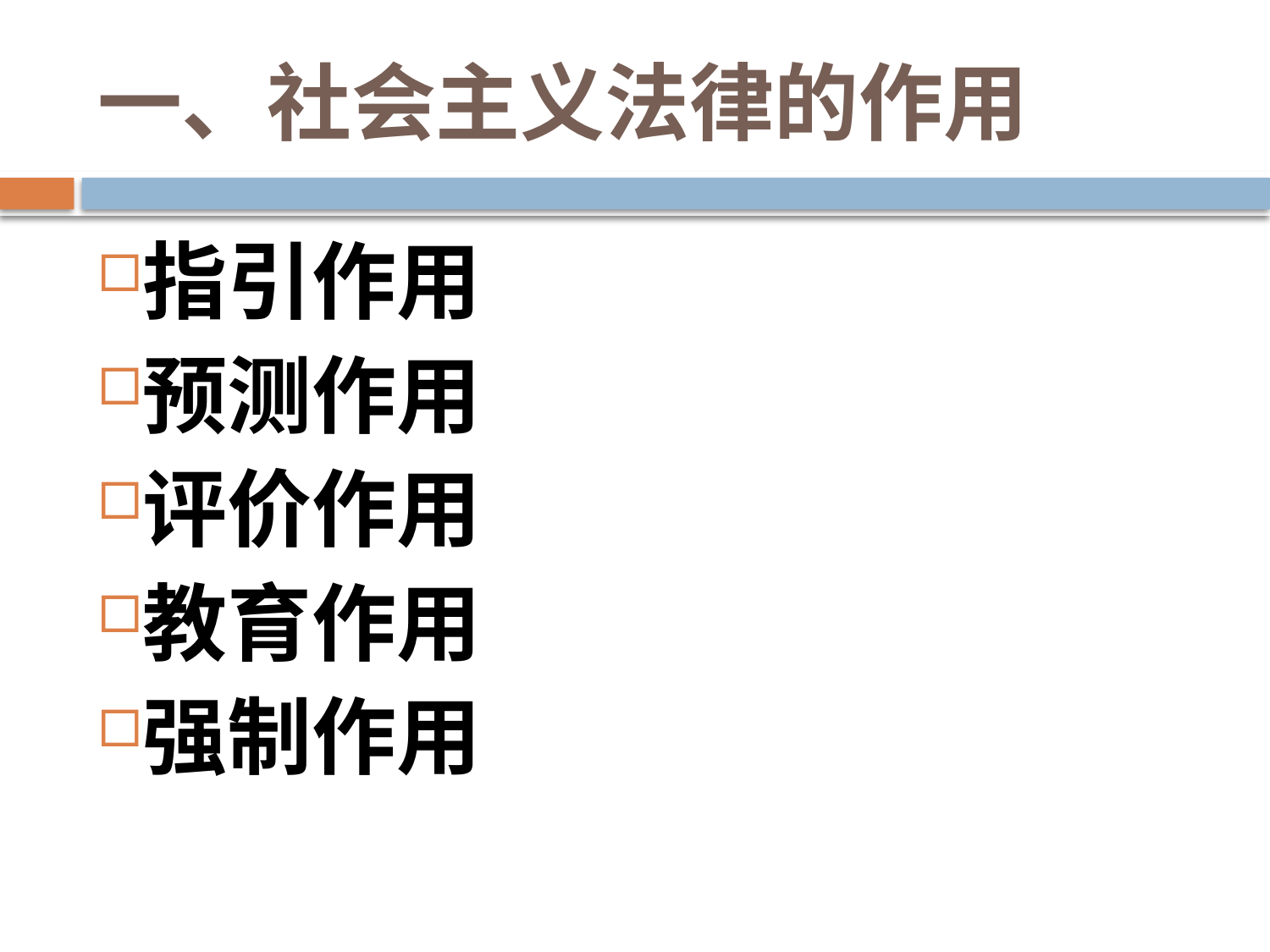

# 一、社会主义法律的作用
指引作用
预测作用
评价作用
教育作用
强制作用